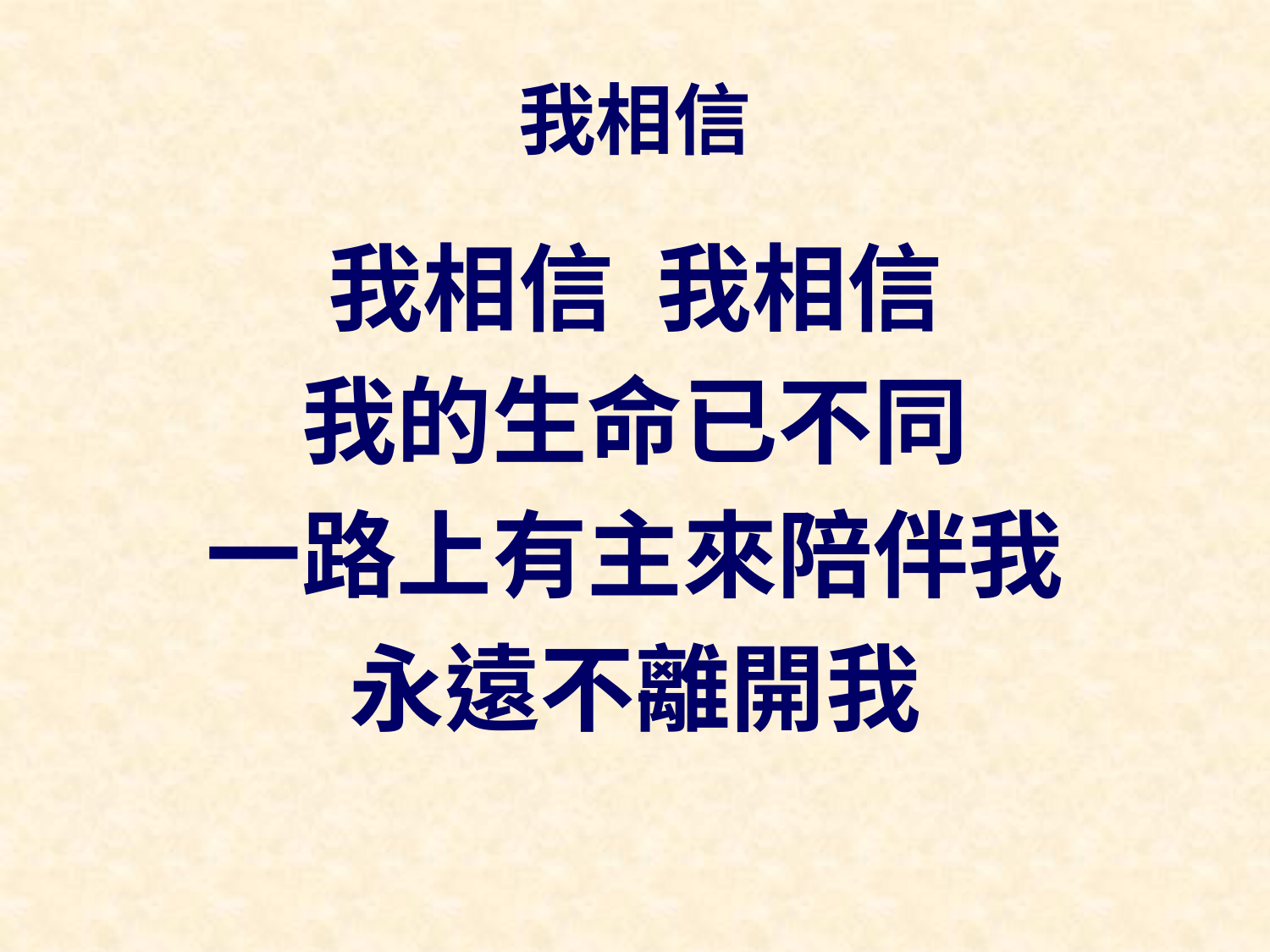

# 我相信
我相信  我相信
我的生命已不同
一路上有主來陪伴我
永遠不離開我